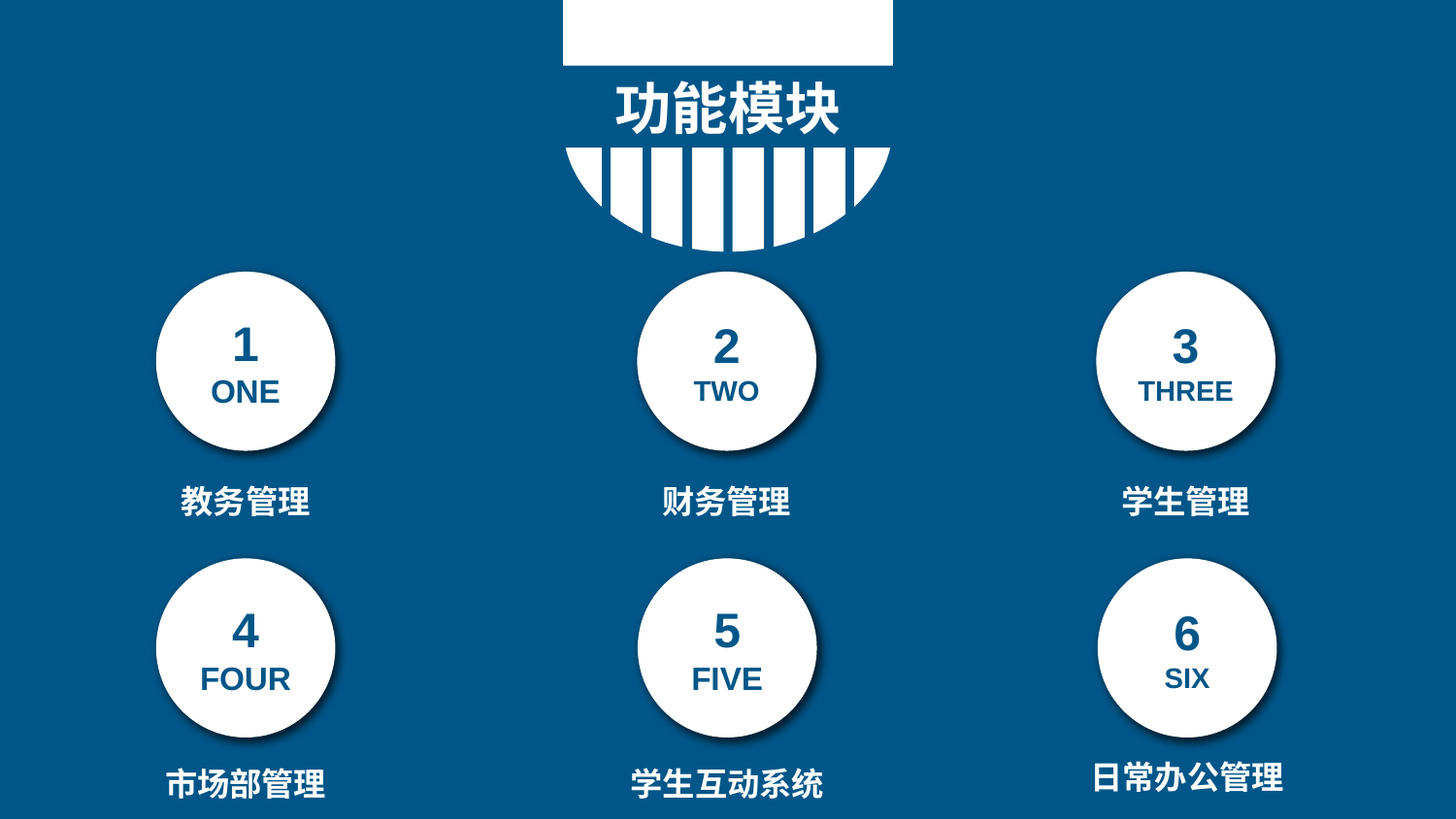

功能模块
1
ONE
2
TWO
3
THREE
教务管理
财务管理
学生管理
4
FOUR
5
FIVE
6
SIX
日常办公管理
市场部管理
学生互动系统